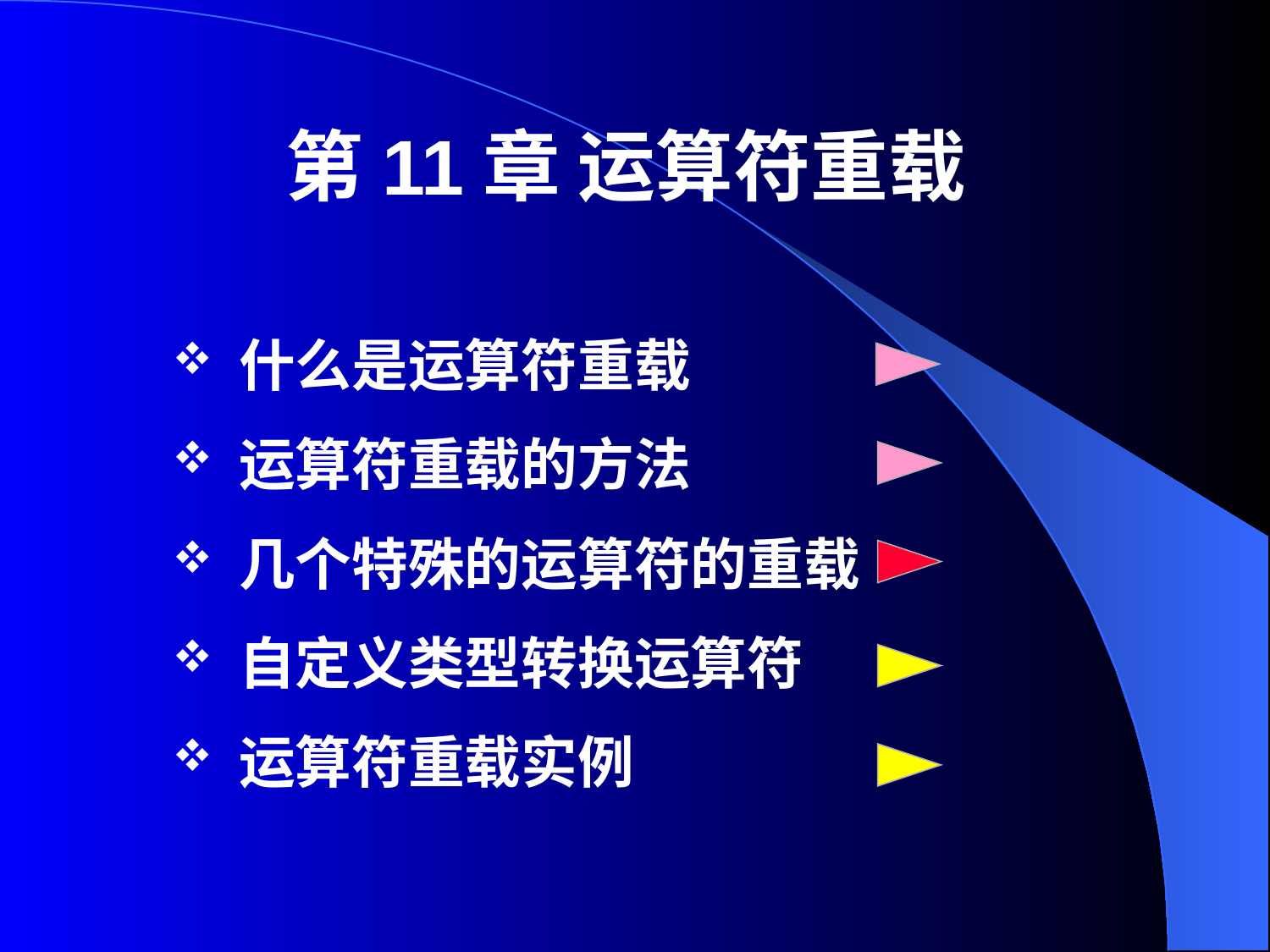

# 第11章 运算符重载
什么是运算符重载
运算符重载的方法
几个特殊的运算符的重载
自定义类型转换运算符
运算符重载实例